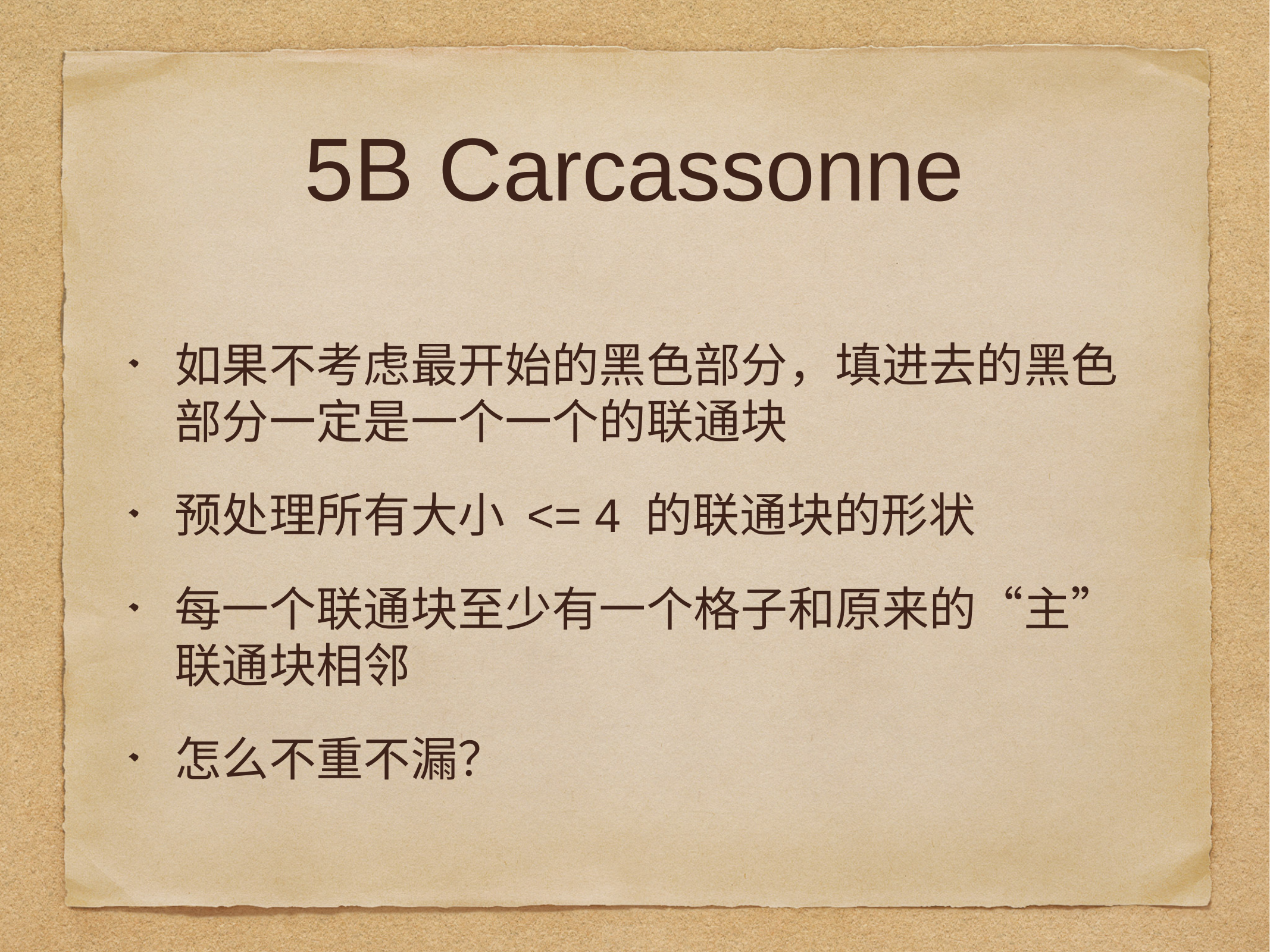

# 5B Carcassonne
如果不考虑最开始的黑色部分，填进去的黑色部分一定是一个一个的联通块
预处理所有大小 <= 4 的联通块的形状
每一个联通块至少有一个格子和原来的“主”联通块相邻
怎么不重不漏？